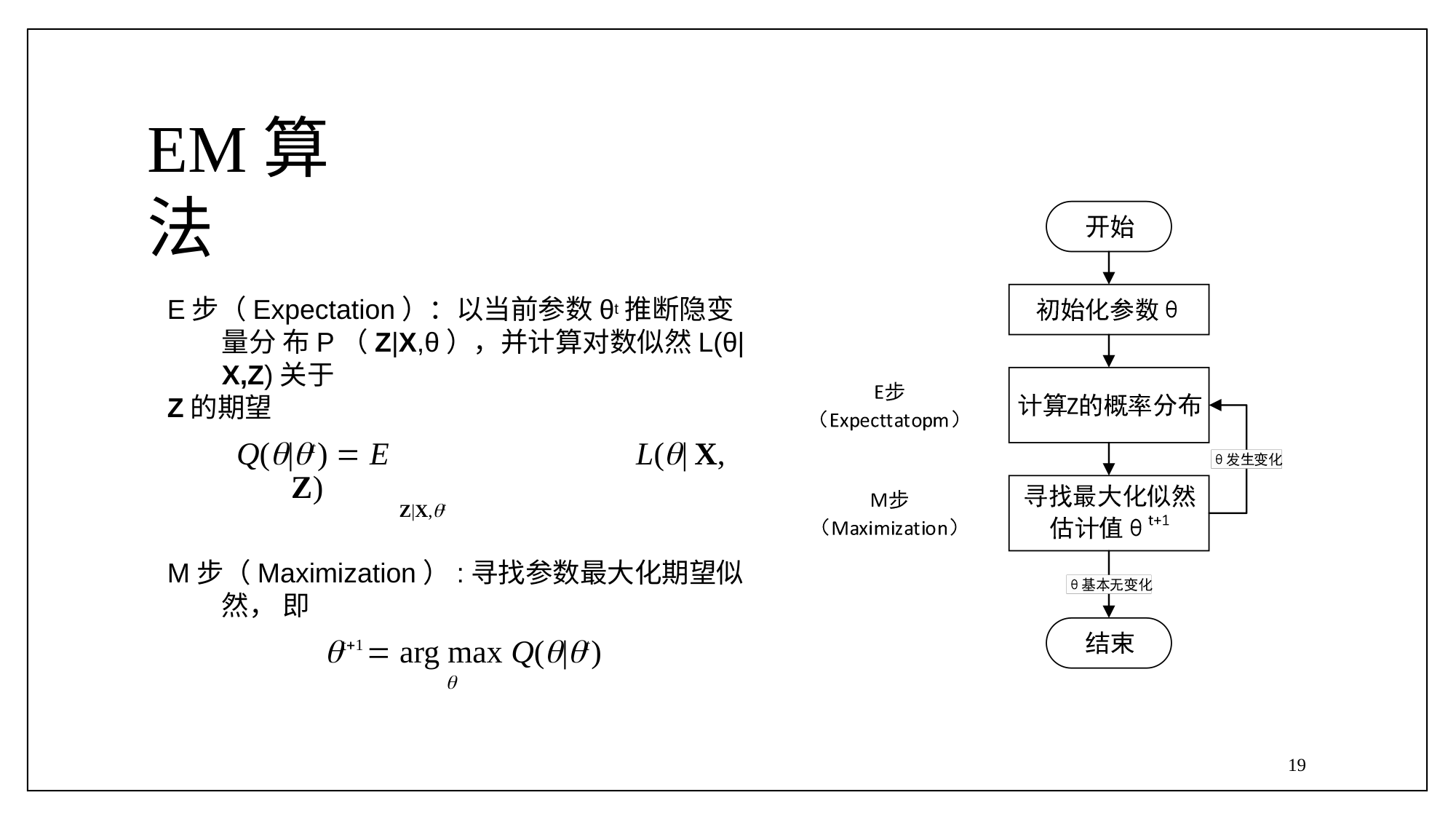

# EM算法

E步（Expectation）：以当前参数θt推断隐变量分 布P（Z|X,θ），并计算对数似然L(θ|X,Z)关于
Z的期望
Q(θ|θt  ) = E	L(θ| X, Z)
Z|X,θt

M步（Maximization）:寻找参数最大化期望似然， 即
θt+1 = arg max Q(θ|θt )
θ
19